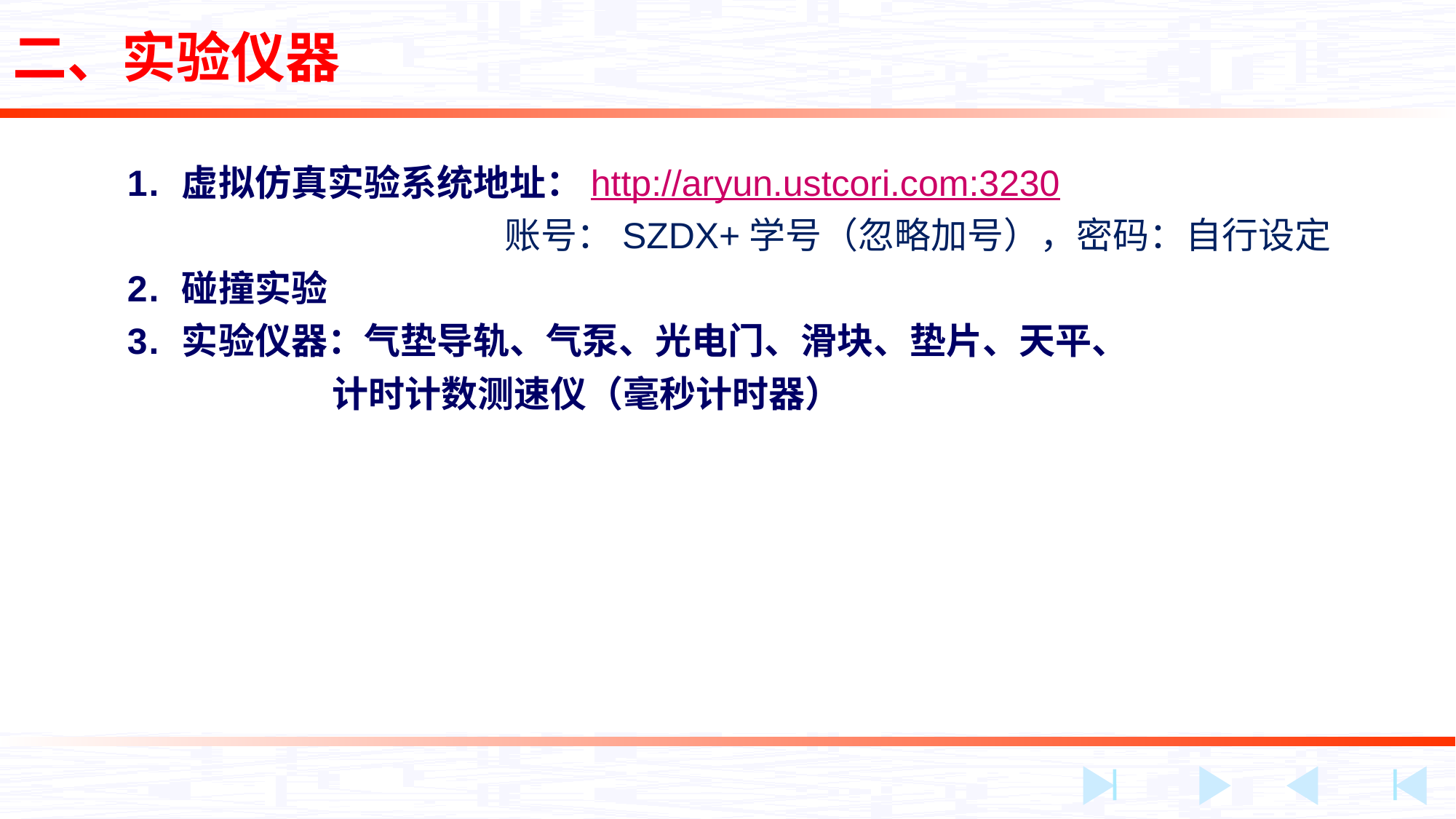

二、实验仪器
虚拟仿真实验系统地址：http://aryun.ustcori.com:3230
                                             账号：SZDX+学号（忽略加号），密码：自行设定
碰撞实验
实验仪器：气垫导轨、气泵、光电门、滑块、垫片、天平、
                        计时计数测速仪（毫秒计时器）